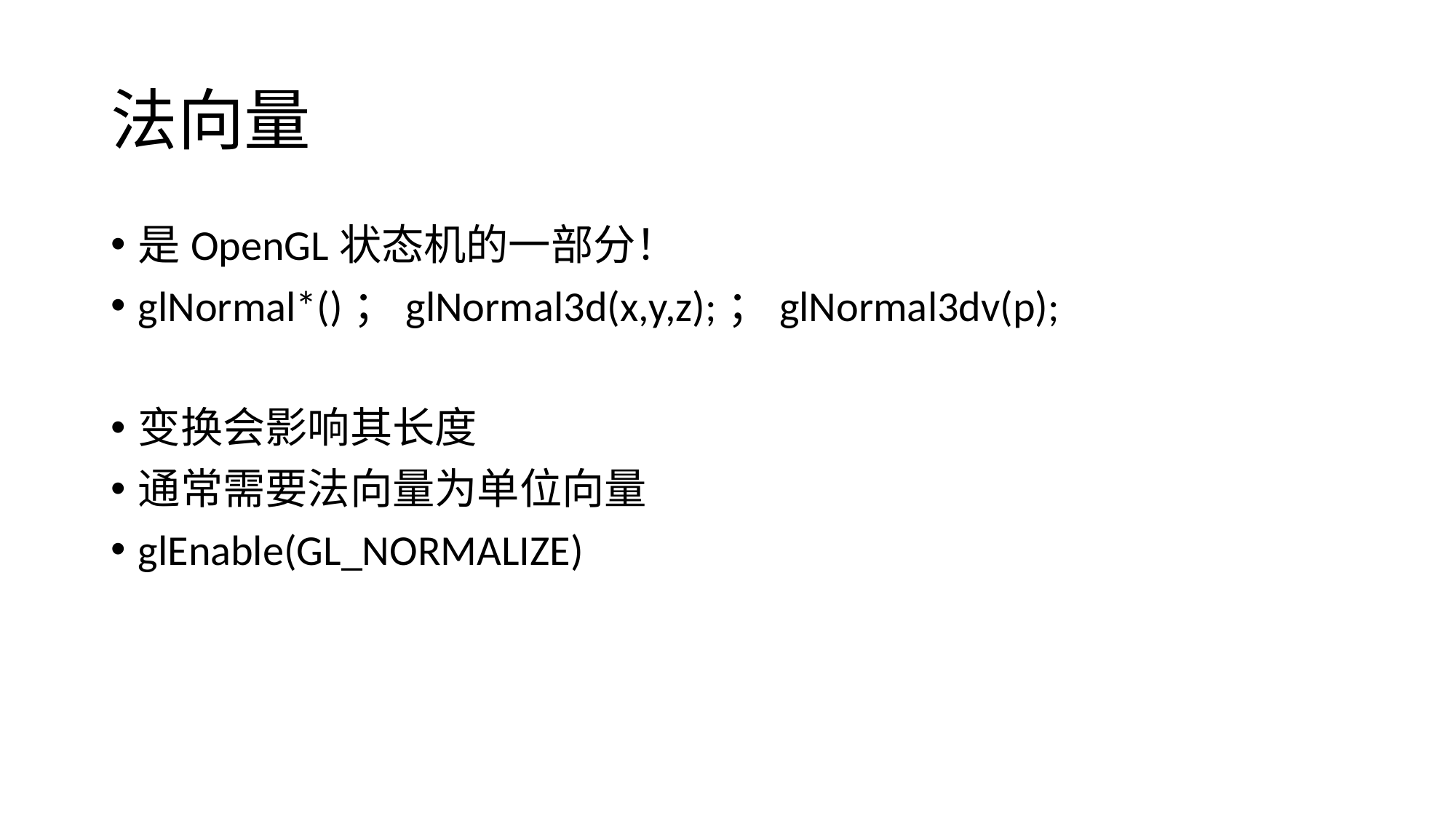

# 法向量
是OpenGL状态机的一部分！
glNormal*()；glNormal3d(x,y,z);；glNormal3dv(p);

变换会影响其长度
通常需要法向量为单位向量
glEnable(GL_NORMALIZE)